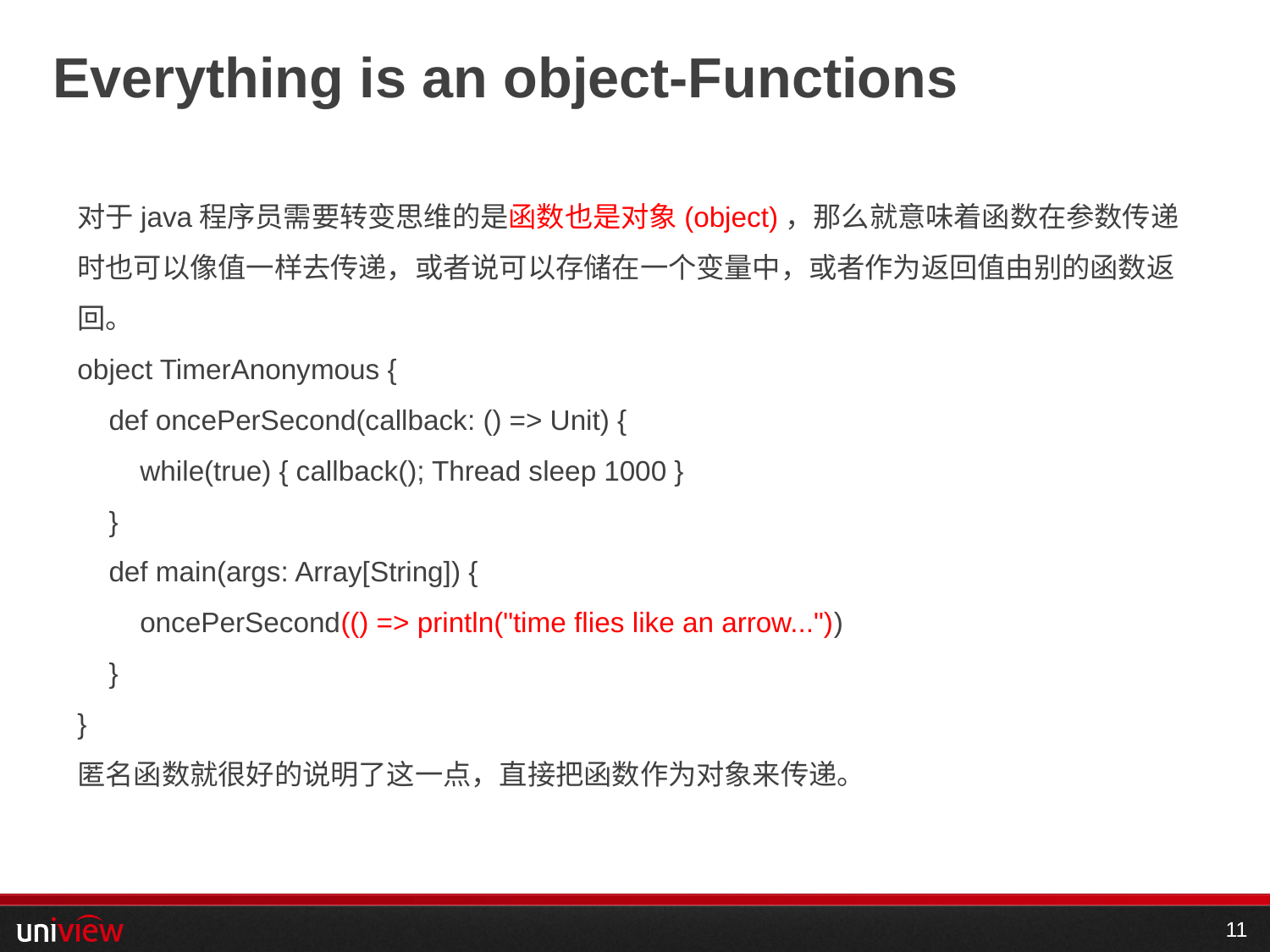

# Everything is an object-Functions
对于java程序员需要转变思维的是函数也是对象(object)，那么就意味着函数在参数传递时也可以像值一样去传递，或者说可以存储在一个变量中，或者作为返回值由别的函数返回。
object TimerAnonymous {
    def oncePerSecond(callback: () => Unit) {
        while(true) { callback(); Thread sleep 1000 }
    }
    def main(args: Array[String]) {
        oncePerSecond(() => println("time flies like an arrow..."))
    }
}
匿名函数就很好的说明了这一点，直接把函数作为对象来传递。